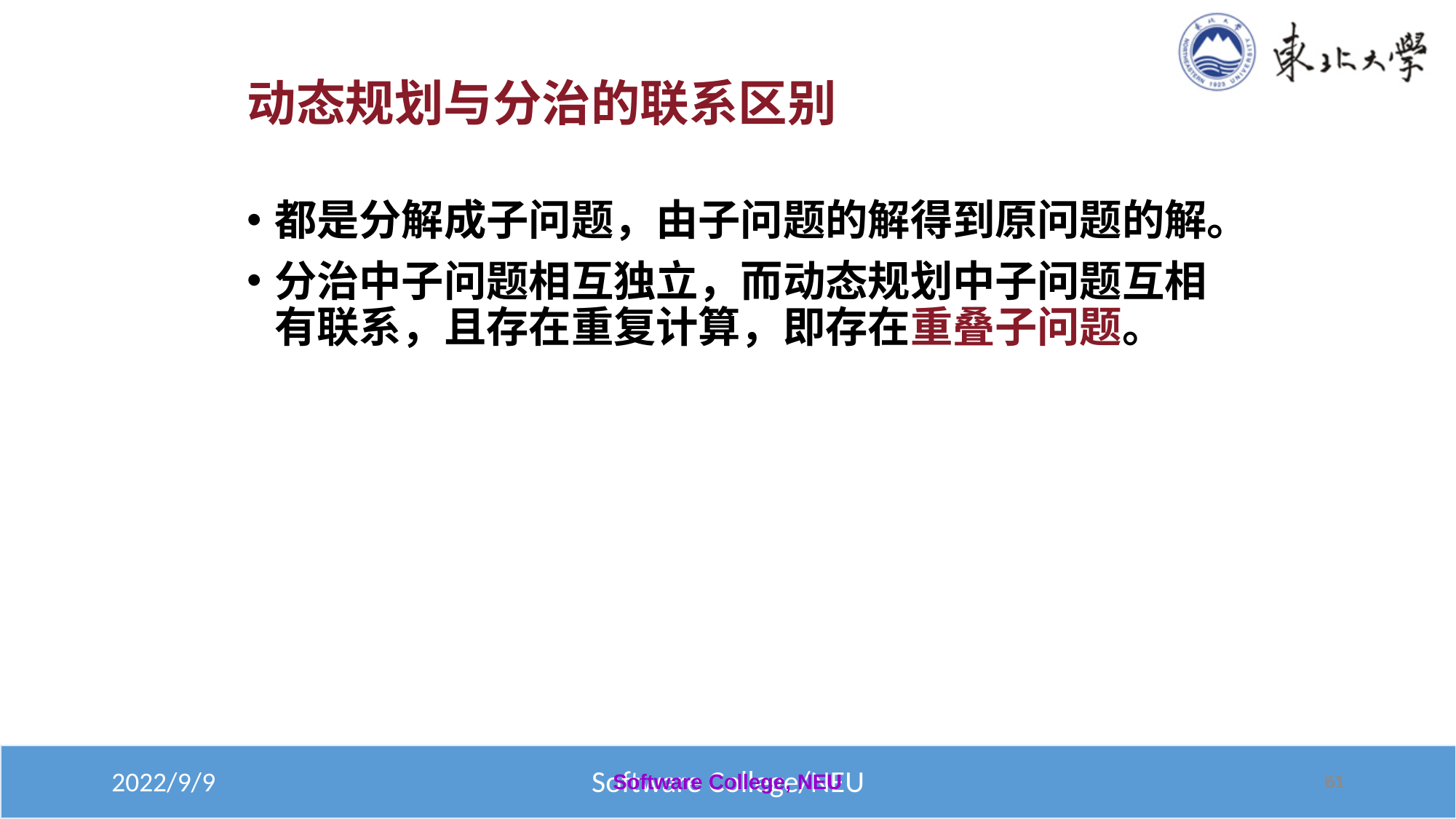

# 动态规划与分治的联系区别
都是分解成子问题，由子问题的解得到原问题的解。
分治中子问题相互独立，而动态规划中子问题互相有联系，且存在重复计算，即存在重叠子问题。
Software College, NEU
61